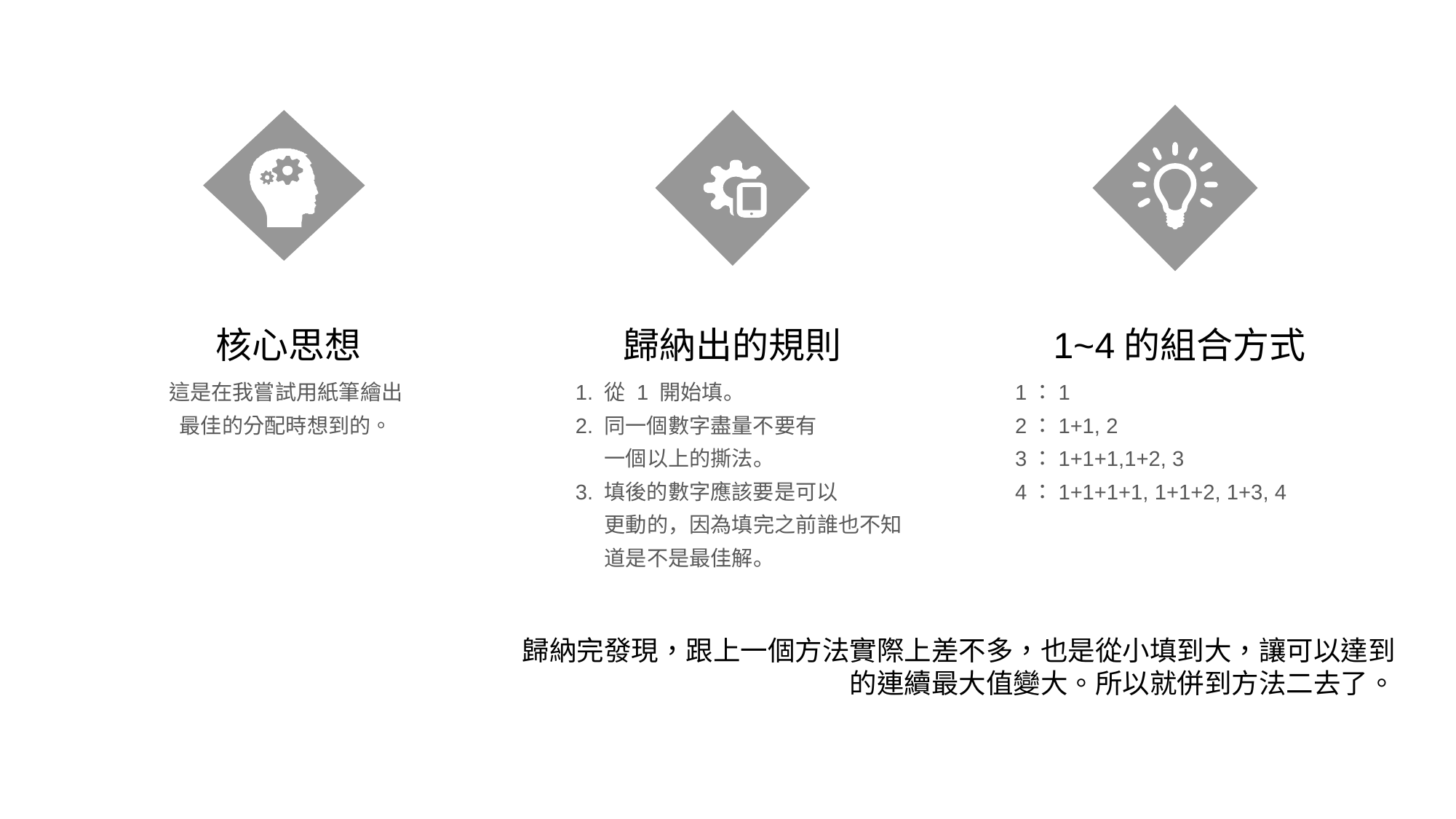

核心思想
這是在我嘗試用紙筆繪出
最佳的分配時想到的。
歸納出的規則
1. 從 1 開始填。
2. 同一個數字盡量不要有
    一個以上的撕法。
3. 填後的數字應該要是可以
    更動的，因為填完之前誰也不知
    道是不是最佳解。

1~4的組合方式
1：1
2：1+1, 2
3：1+1+1,1+2, 3
4：1+1+1+1, 1+1+2, 1+3, 4

歸納完發現，跟上一個方法實際上差不多，也是從小填到大，讓可以達到的連續最大值變大。所以就併到方法二去了。